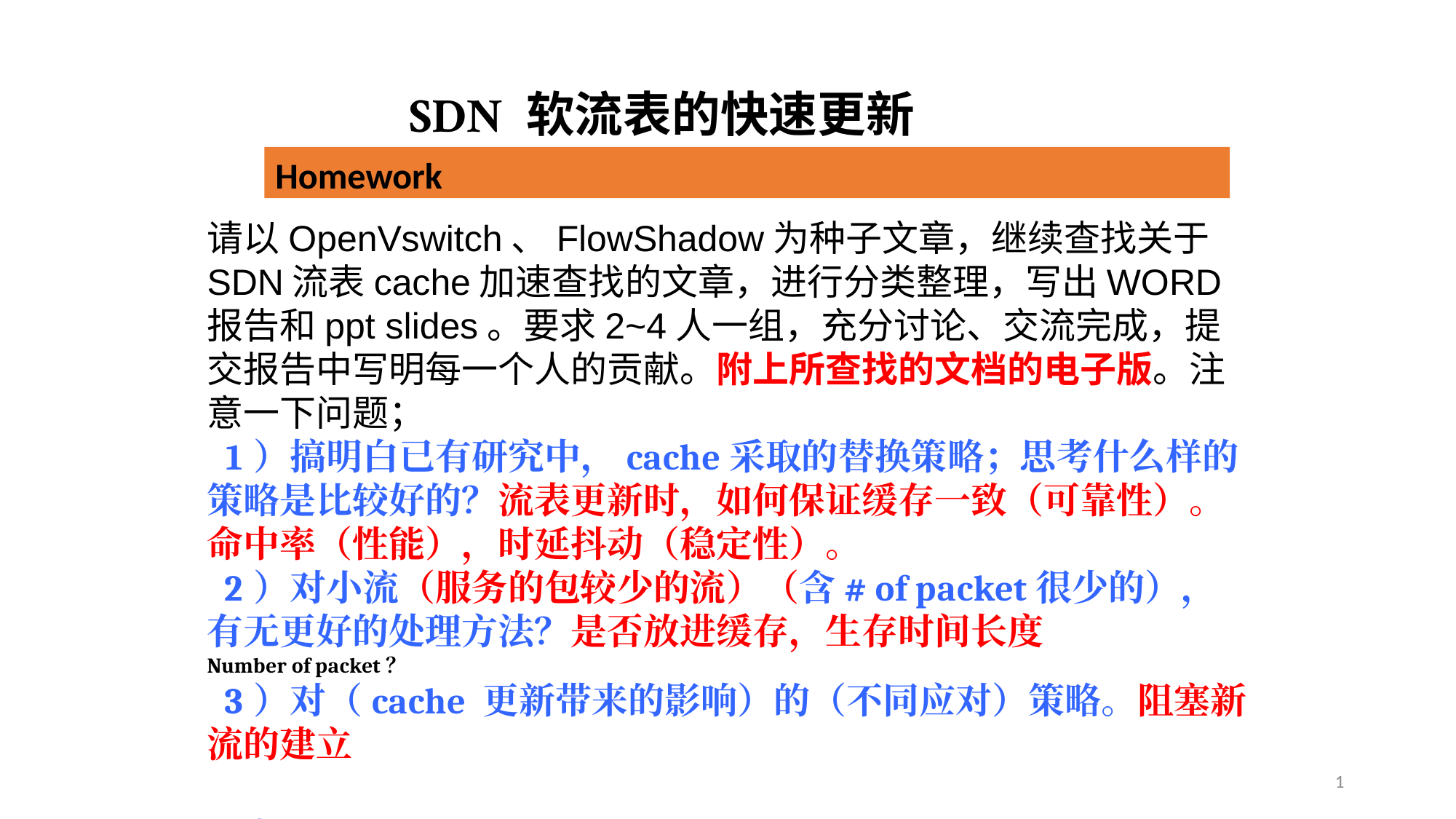

SDN 软流表的快速更新
Homework
请以OpenVswitch、FlowShadow为种子文章，继续查找关于SDN流表cache加速查找的文章，进行分类整理，写出WORD报告和ppt slides。要求2~4人一组，充分讨论、交流完成，提交报告中写明每一个人的贡献。附上所查找的文档的电子版。注意一下问题；
  1）搞明白已有研究中，cache采取的替换策略；思考什么样的策略是比较好的？流表更新时，如何保证缓存一致（可靠性）。命中率（性能），时延抖动（稳定性）。
  2）对小流（服务的包较少的流）（含# of packet很少的），有无更好的处理方法？是否放进缓存，生存时间长度
Number of packet？
  3）对（cache 更新带来的影响）的（不同应对）策略。阻塞新流的建立

Reference：
The Design and Implementation of Open vSwitch_NSDI2015，https://www.usenix.org/node/188961
FlowShadow_(ANCS 2105)IWQoS 2016

1